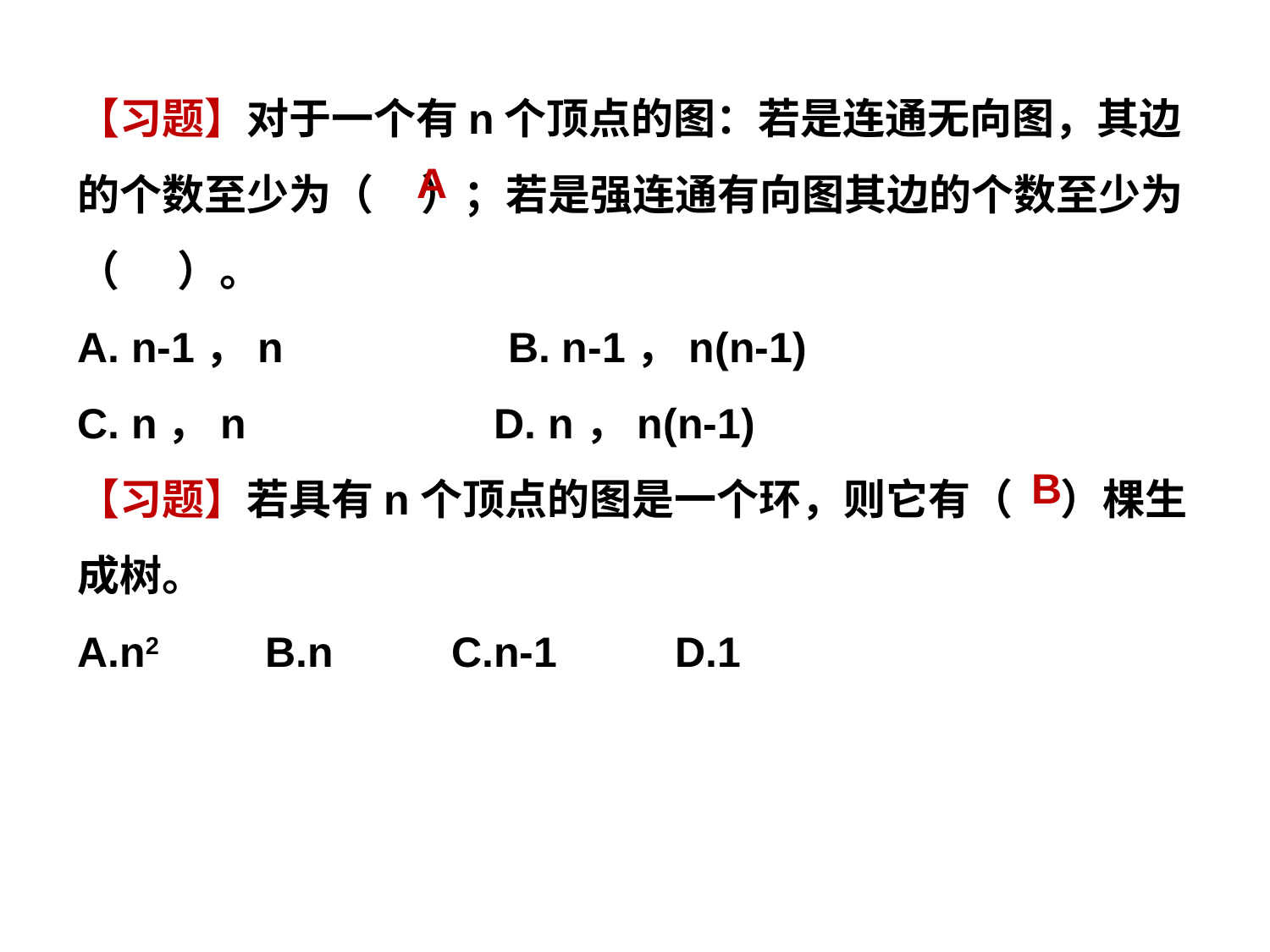

【习题】对于一个有n个顶点的图：若是连通无向图，其边的个数至少为（     ）；若是强连通有向图其边的个数至少为（      ）。
A. n-1，n                   B. n-1，n(n-1)
C. n，n                     D. n，n(n-1)
【习题】若具有n个顶点的图是一个环，则它有（     ）棵生成树。
A.n2         B.n          C.n-1          D.1
A
B